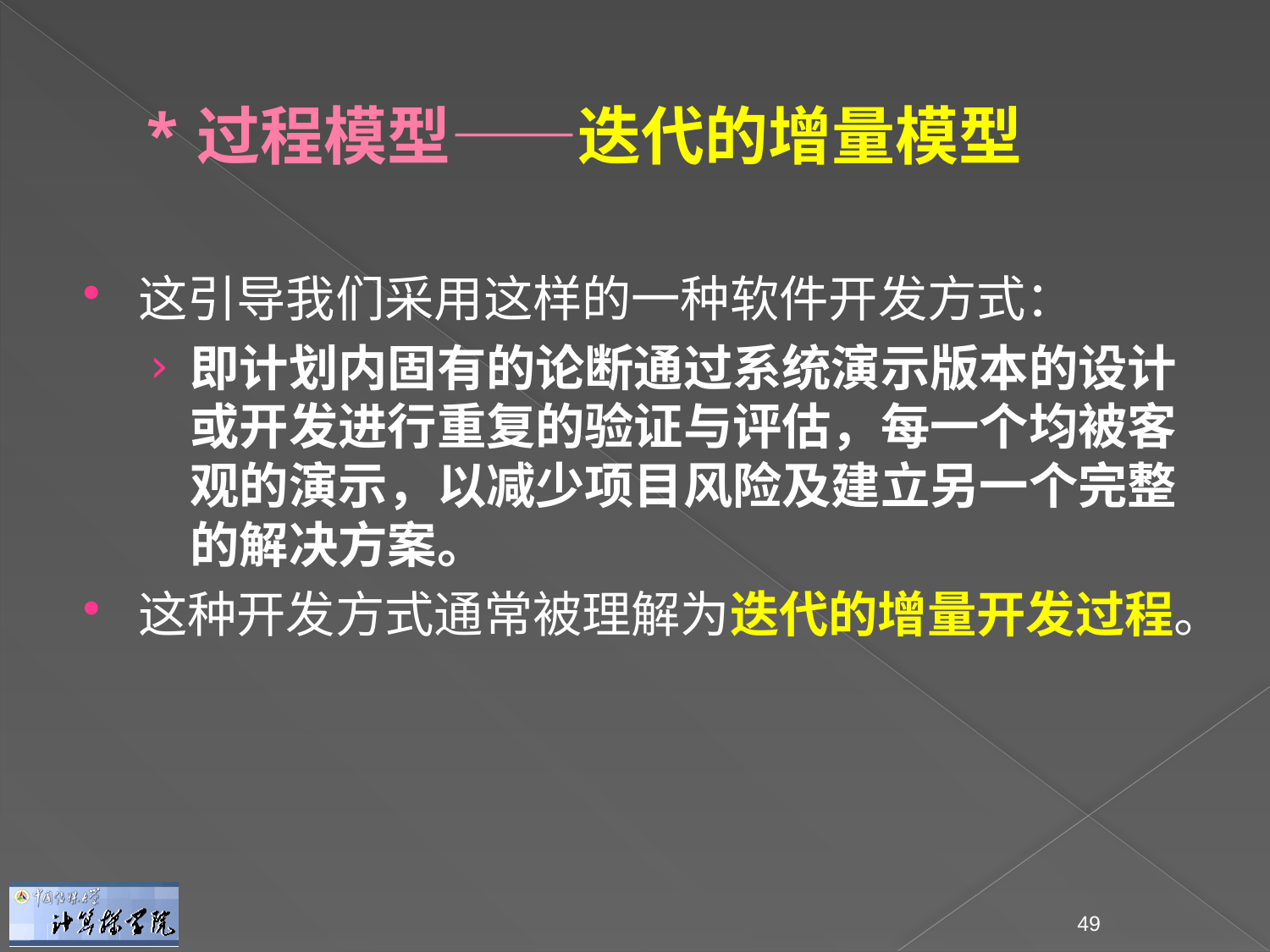

# *过程模型——迭代的增量模型
这引导我们采用这样的一种软件开发方式：
即计划内固有的论断通过系统演示版本的设计或开发进行重复的验证与评估，每一个均被客观的演示，以减少项目风险及建立另一个完整的解决方案。
这种开发方式通常被理解为迭代的增量开发过程。
49